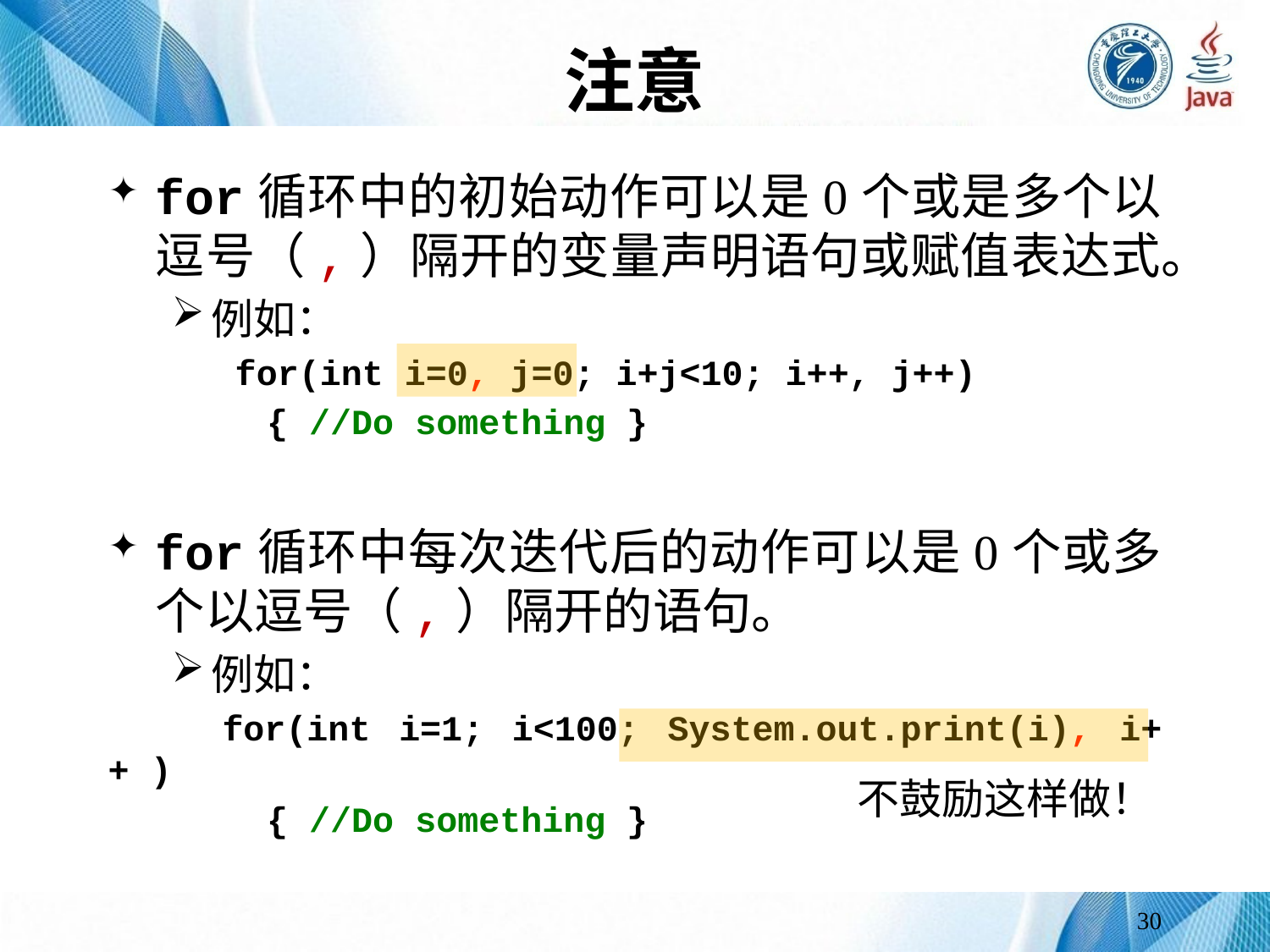

# 注意
for循环中的初始动作可以是0个或是多个以逗号（,）隔开的变量声明语句或赋值表达式。
例如：
for(int i=0, j=0; i+j<10; i++, j++)
	{ //Do something }

for循环中每次迭代后的动作可以是0个或多个以逗号（,）隔开的语句。
例如：
    for(int i=1; i<100; System.out.print(i), i++ )
	{ //Do something }

不鼓励这样做！
30